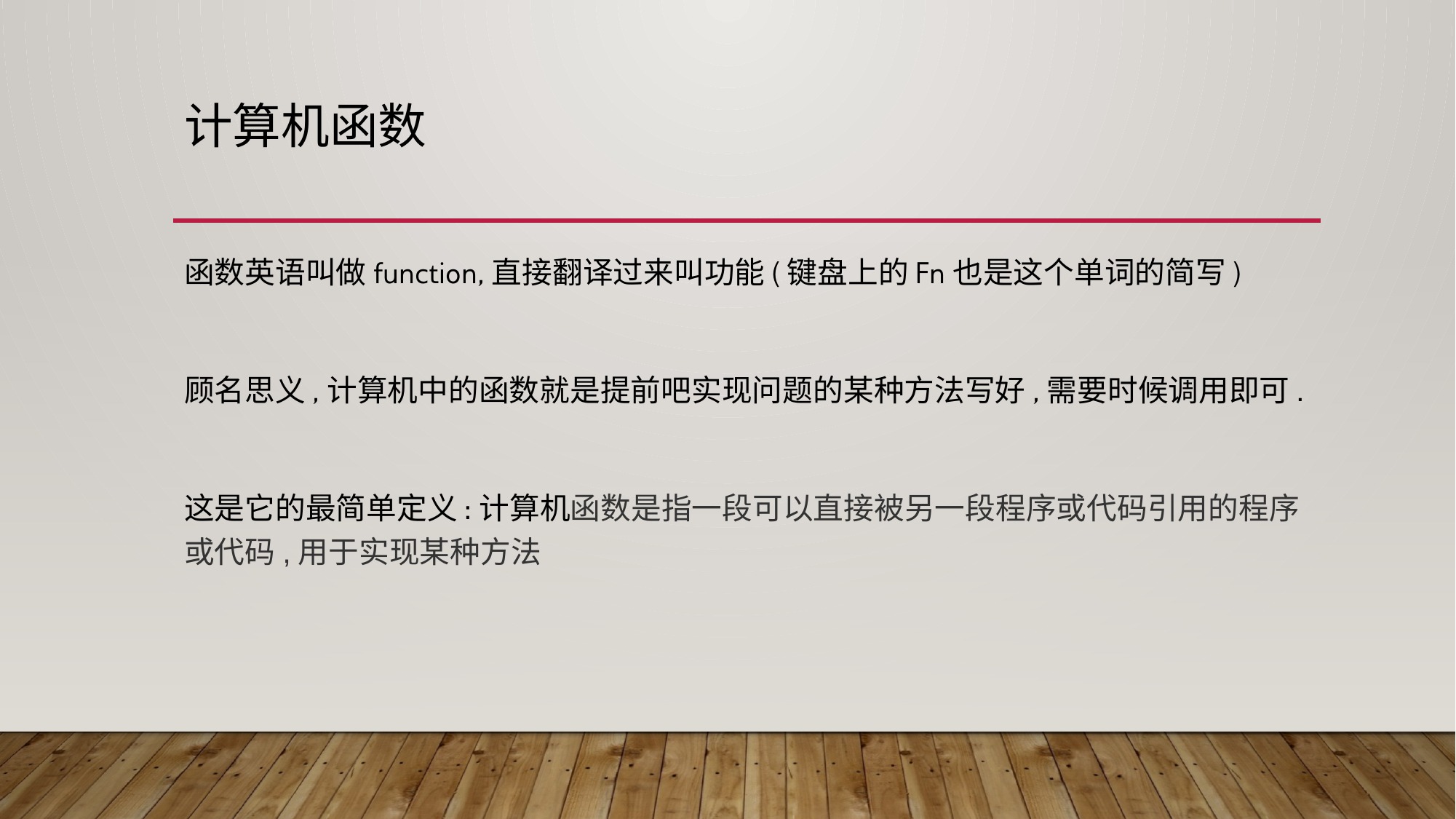

# 计算机函数
函数英语叫做function,直接翻译过来叫功能(键盘上的Fn也是这个单词的简写)

顾名思义,计算机中的函数就是提前吧实现问题的某种方法写好,需要时候调用即可.

这是它的最简单定义:计算机函数是指一段可以直接被另一段程序或代码引用的程序或代码,用于实现某种方法